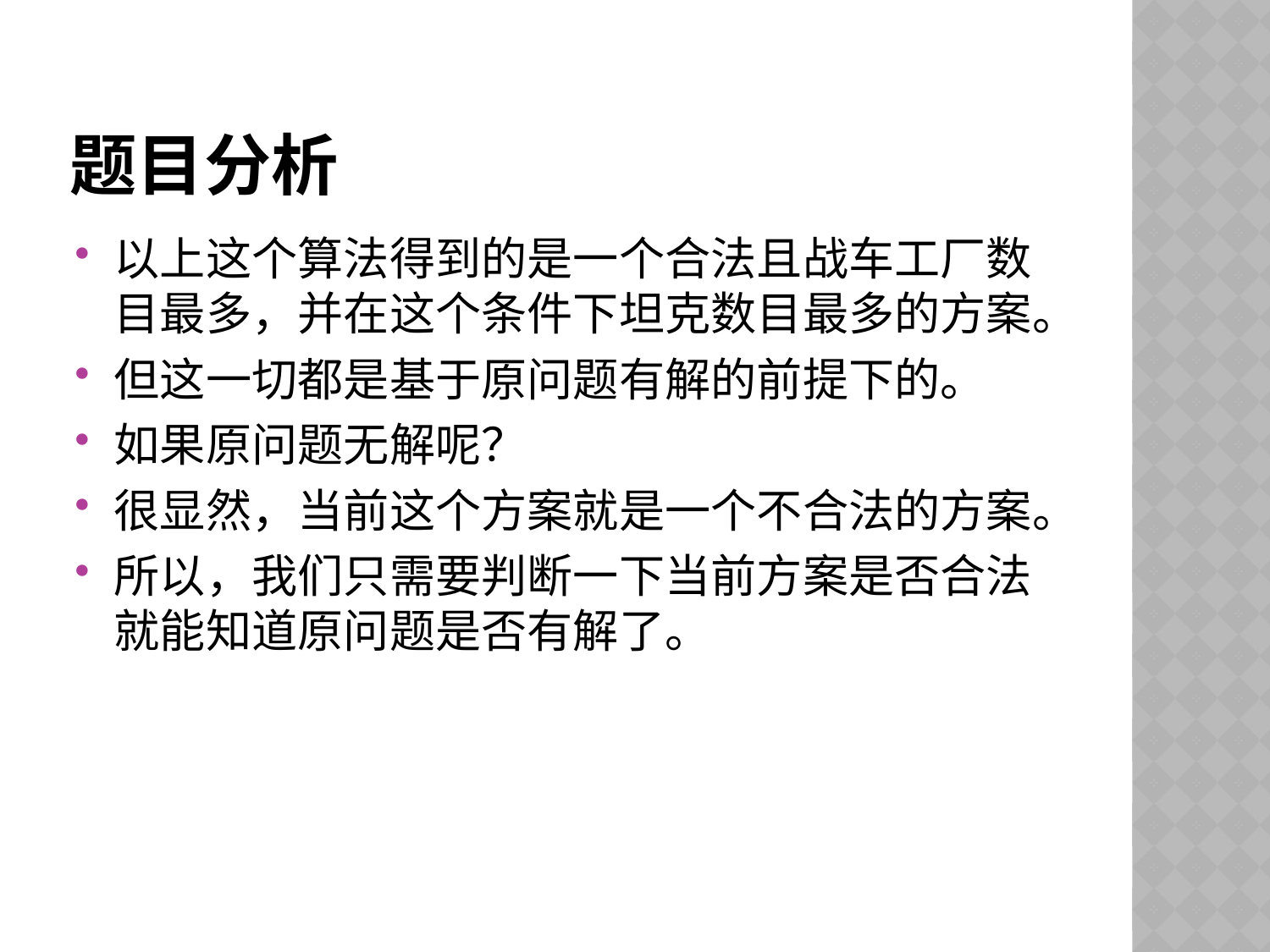

# 题目分析
以上这个算法得到的是一个合法且战车工厂数目最多，并在这个条件下坦克数目最多的方案。
但这一切都是基于原问题有解的前提下的。
如果原问题无解呢？
很显然，当前这个方案就是一个不合法的方案。
所以，我们只需要判断一下当前方案是否合法就能知道原问题是否有解了。